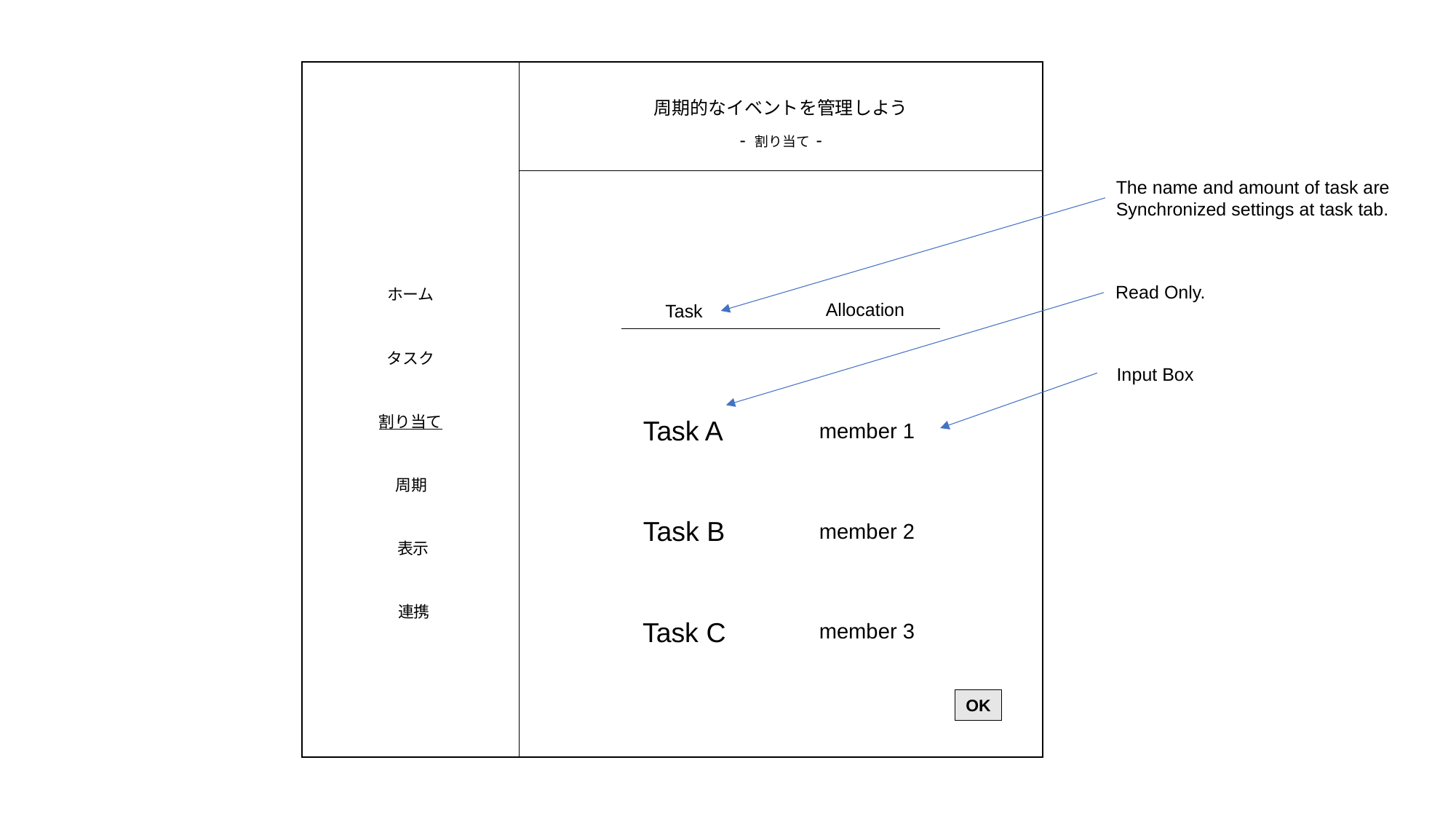

周期的なイベントを管理しよう
- 割り当て -
The name and amount of task are
Synchronized settings at task tab.
Read Only.
ホーム
タスク
割り当て
周期
表示
連携
Allocation
Task
Input Box
Task A
Task B
Task C
member 1
member 2
member 3
OK